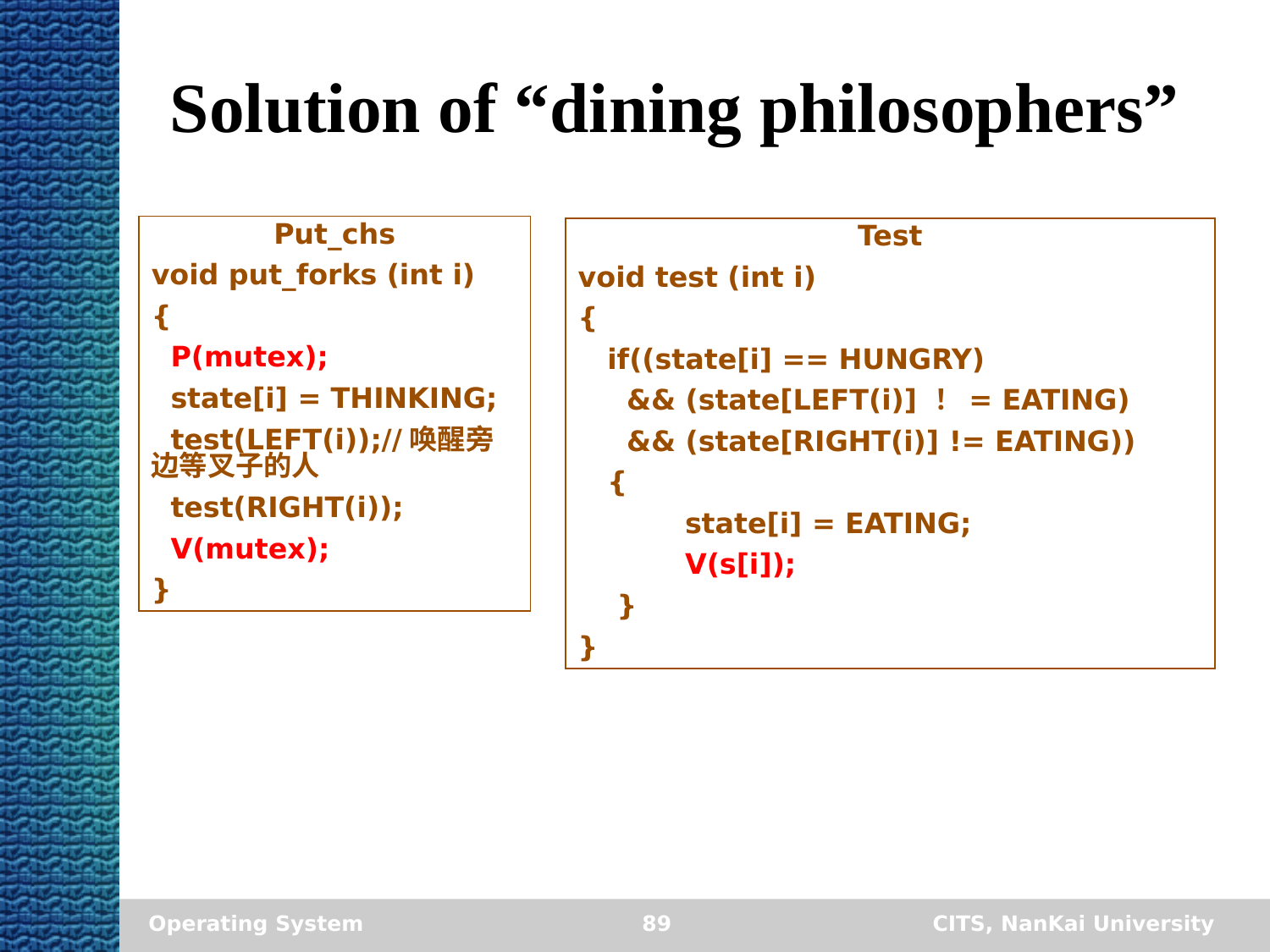

# Solution of “dining philosophers”
Put_chs
void put_forks (int i)
{
  P(mutex);
  state[i] = THINKING;
  test(LEFT(i));//唤醒旁边等叉子的人
  test(RIGHT(i));
  V(mutex);
}
Test
void test (int i)
{
   if((state[i] == HUNGRY)
     && (state[LEFT(i)] ！= EATING)
     && (state[RIGHT(i)] != EATING))
   {
           state[i] = EATING;
           V(s[i]);
    }
}
Operating System
89
CITS, NanKai University